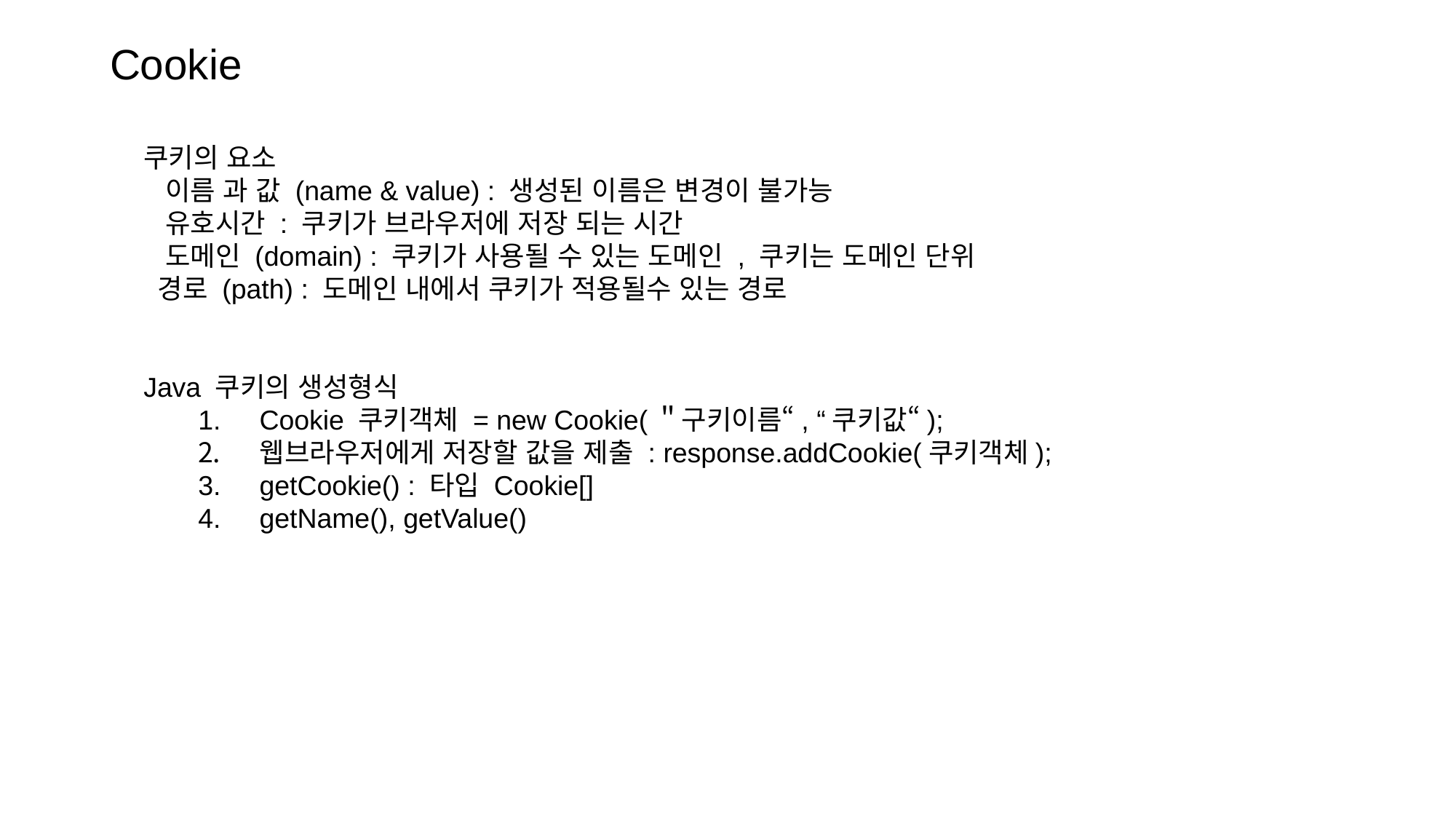

Cookie
쿠키의 요소
  이름 과 값 (name & value) : 생성된 이름은 변경이 불가능
  유호시간 : 쿠키가 브라우저에 저장 되는 시간
  도메인 (domain) : 쿠키가 사용될 수 있는 도메인 , 쿠키는 도메인 단위
 경로 (path) : 도메인 내에서 쿠키가 적용될수 있는 경로

Java 쿠키의 생성형식
Cookie 쿠키객체 = new Cookie(＂구키이름“, “쿠키값“);
웹브라우저에게 저장할 값을 제출 : response.addCookie(쿠키객체);
getCookie() : 타입 Cookie[]
getName(), getValue()